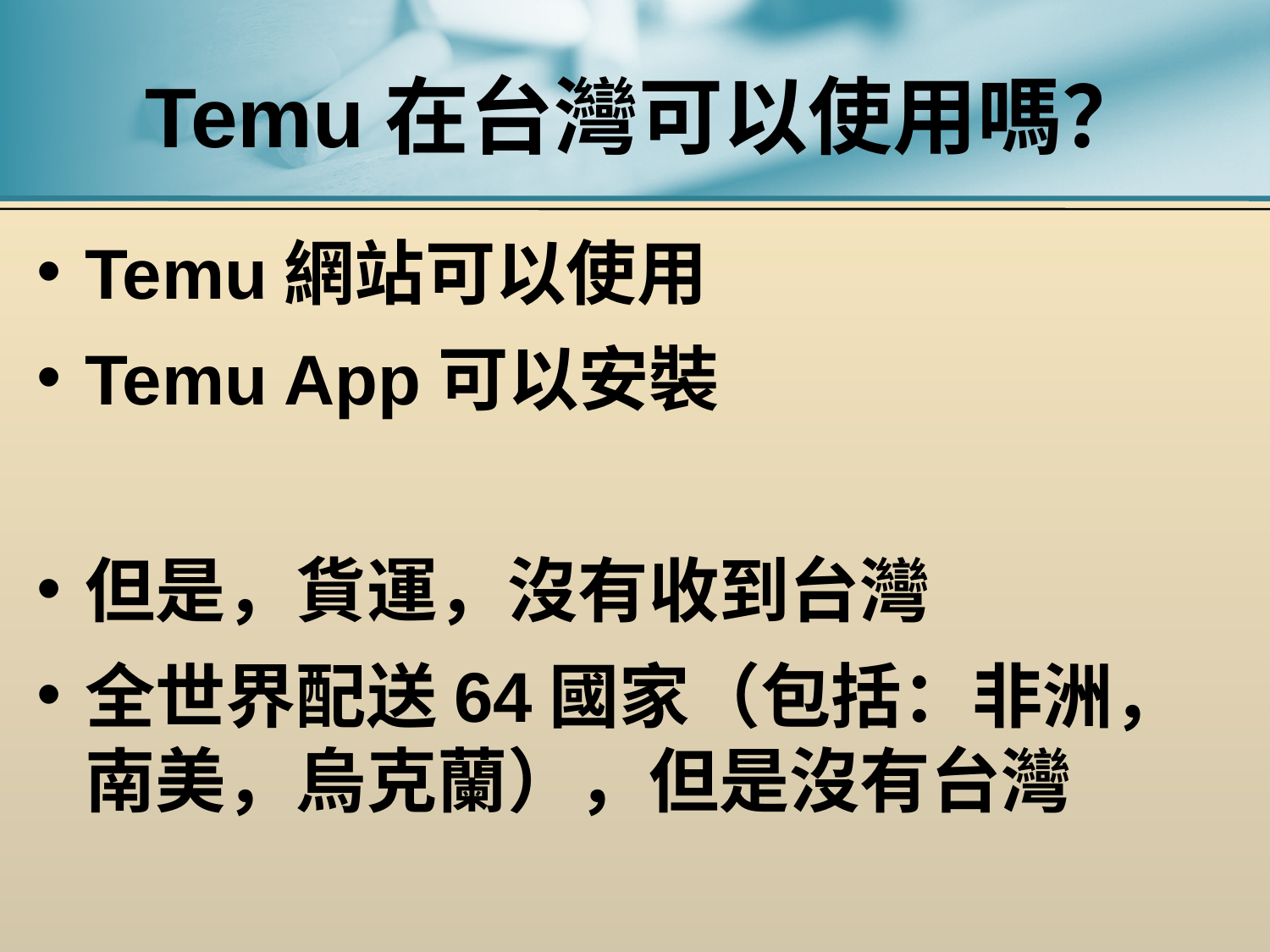

# Temu在台灣可以使用嗎？
Temu網站可以使用
Temu App可以安裝

但是，貨運，沒有收到台灣
全世界配送64國家（包括：非洲，南美，烏克蘭），但是沒有台灣